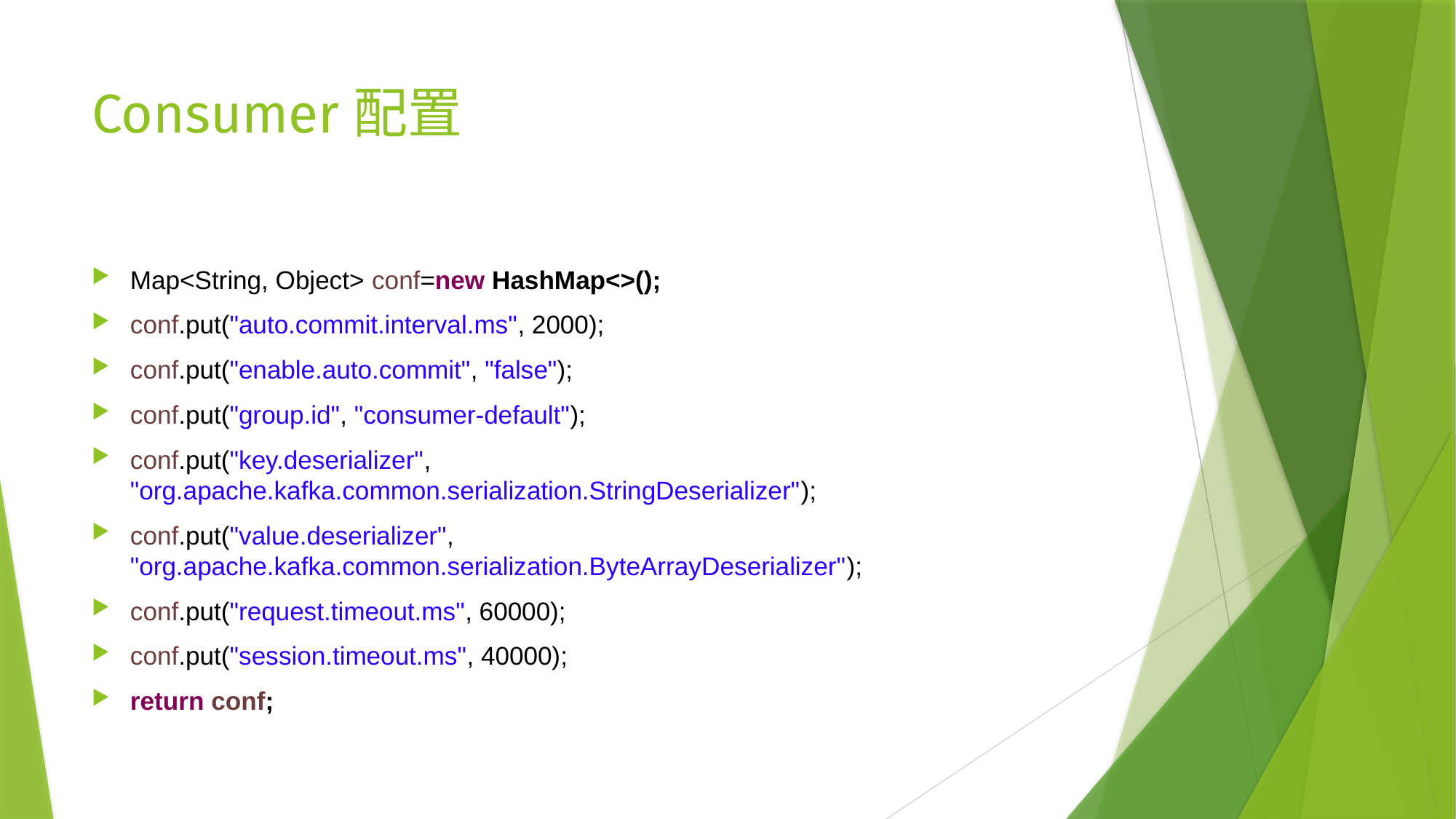

# Consumer配置
Map<String, Object> conf=new HashMap<>();
conf.put("auto.commit.interval.ms", 2000);
conf.put("enable.auto.commit", "false");
conf.put("group.id", "consumer-default");
conf.put("key.deserializer", "org.apache.kafka.common.serialization.StringDeserializer");
conf.put("value.deserializer", "org.apache.kafka.common.serialization.ByteArrayDeserializer");
conf.put("request.timeout.ms", 60000);
conf.put("session.timeout.ms", 40000);
return conf;